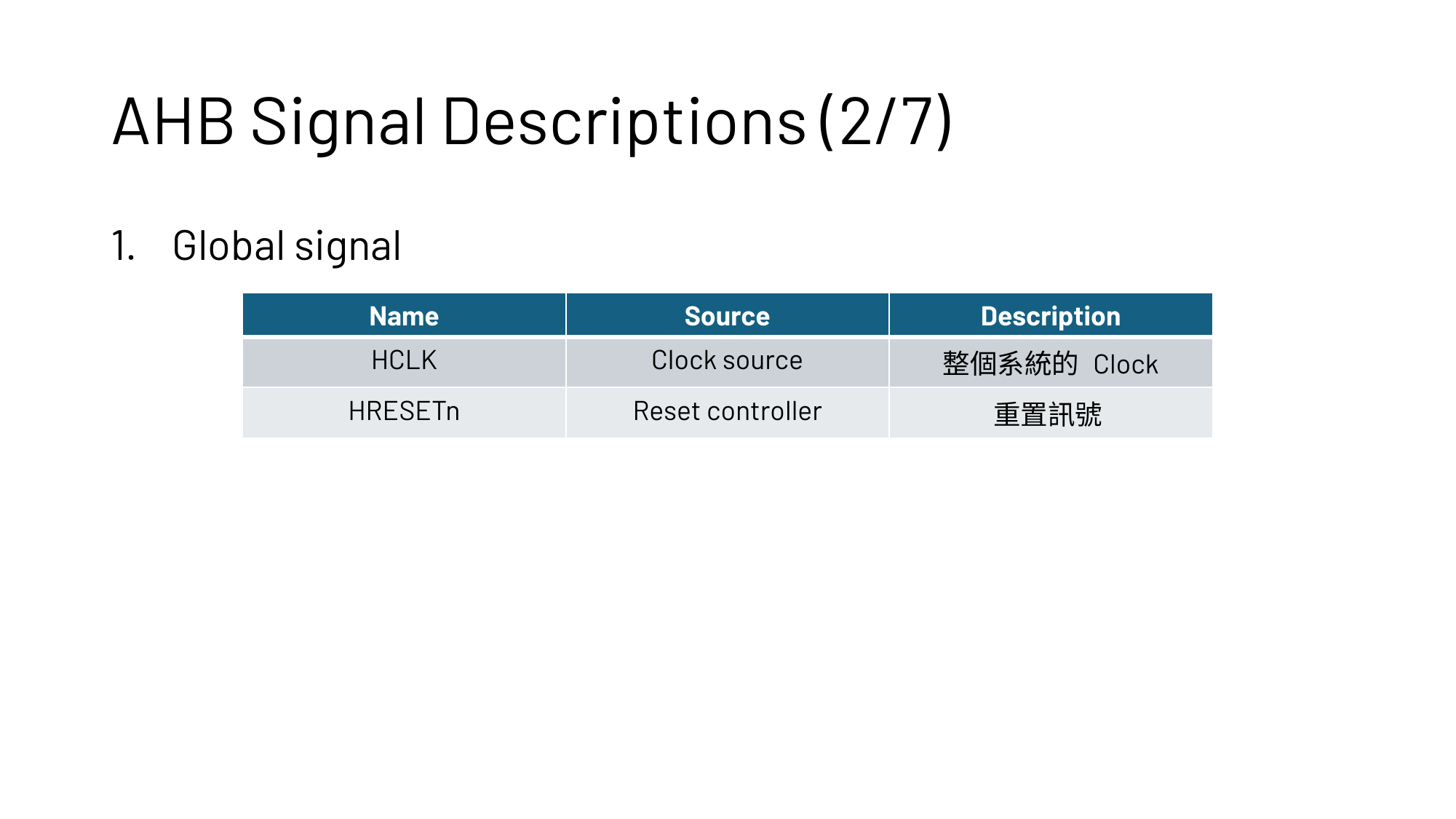

# AHB Signal Descriptions (2/7)
Global signal

| Name | Source | Description |
| --- | --- | --- |
| HCLK | Clock source | 整個系統的 Clock |
| HRESETn | Reset controller | 重置訊號 |